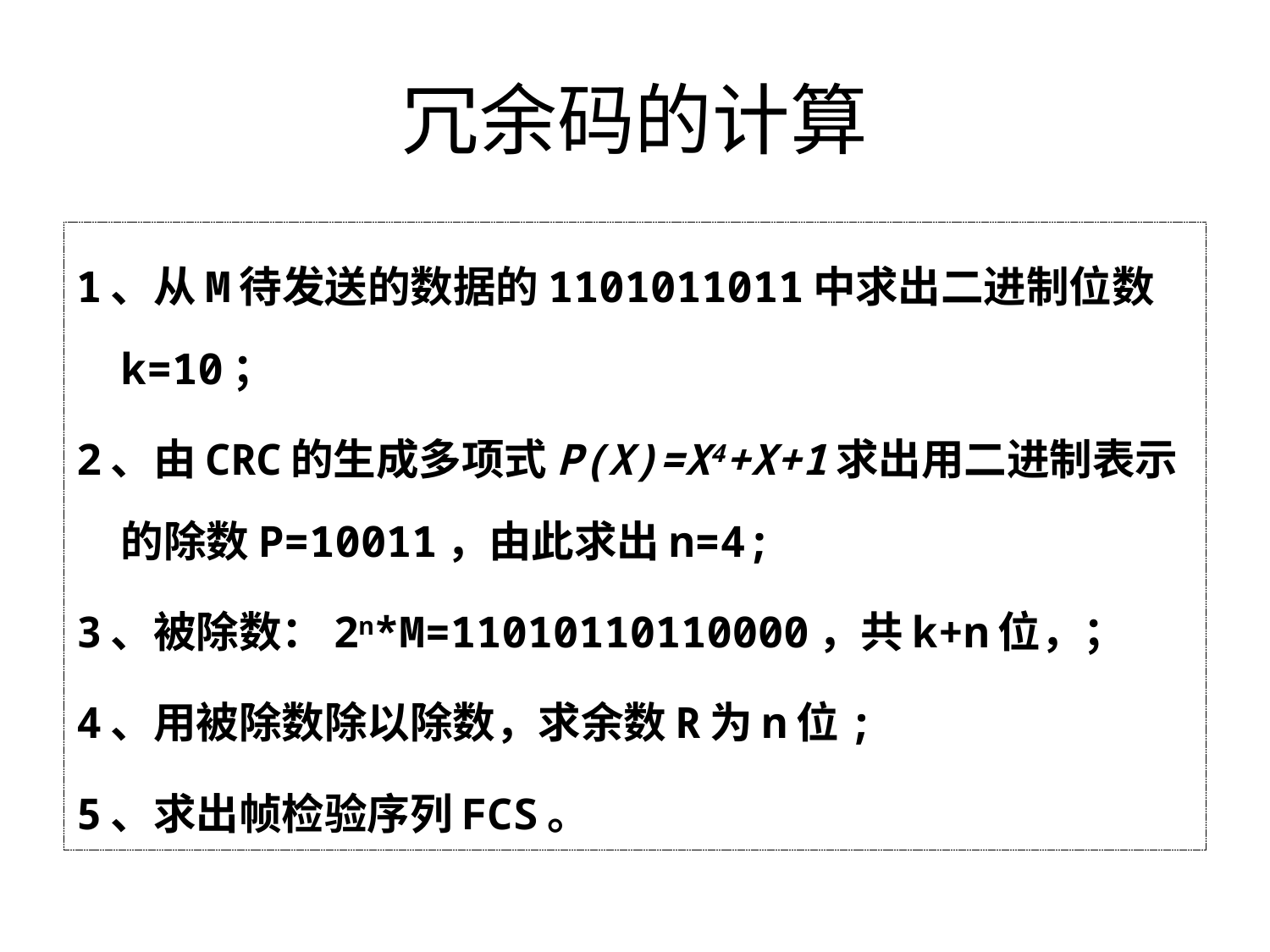

# 冗余码的计算
1、从M待发送的数据的1101011011中求出二进制位数k=10；
2、由CRC的生成多项式P(X)=X4+X+1求出用二进制表示的除数P=10011，由此求出n=4;
3、被除数：2n*M=11010110110000，共k+n位，；
4、用被除数除以除数，求余数R为n位;
5、求出帧检验序列FCS。